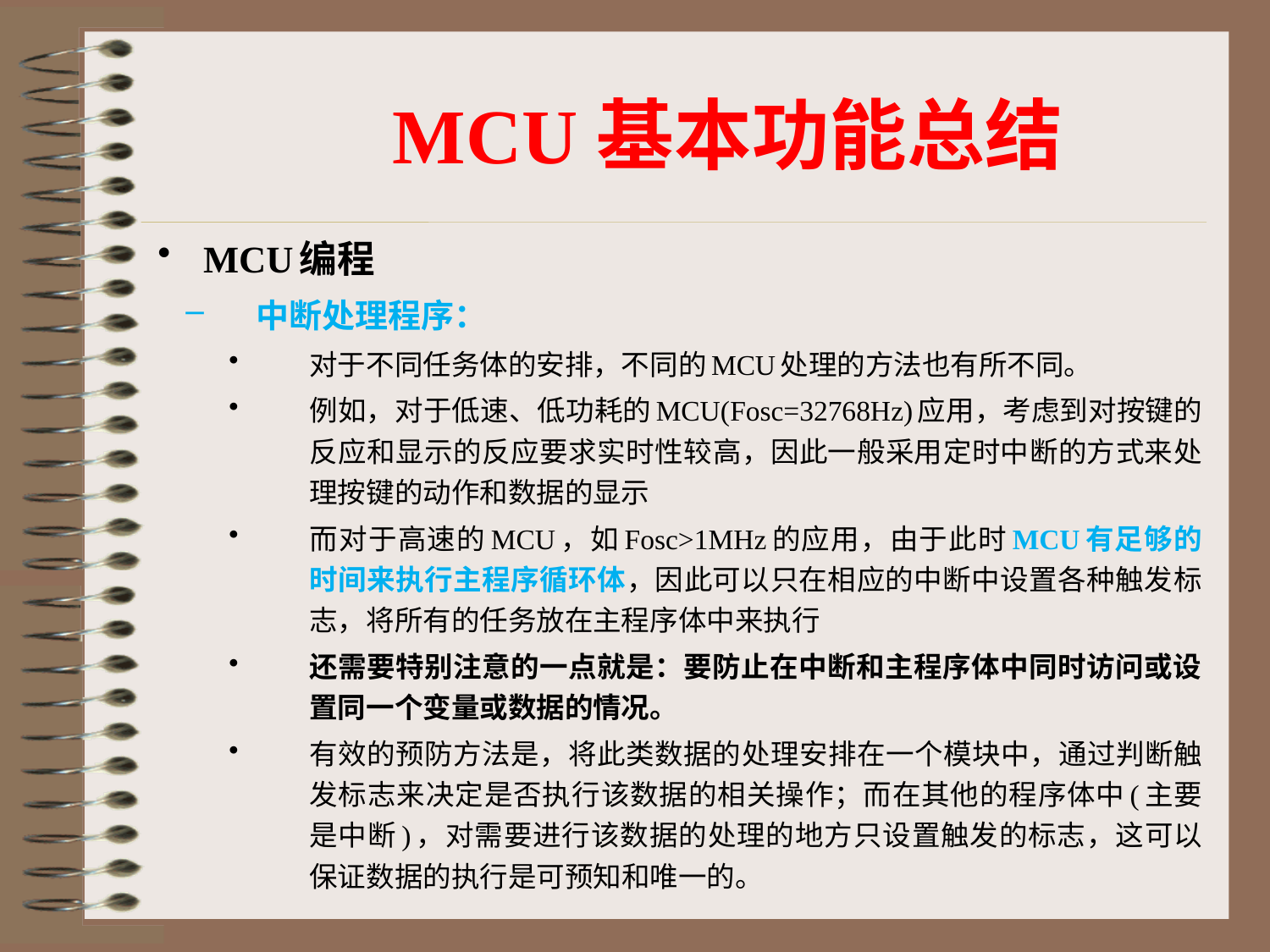

# MCU基本功能总结
MCU编程
中断处理程序：
对于不同任务体的安排，不同的MCU处理的方法也有所不同。
例如，对于低速、低功耗的MCU(Fosc=32768Hz)应用，考虑到对按键的反应和显示的反应要求实时性较高，因此一般采用定时中断的方式来处理按键的动作和数据的显示
而对于高速的MCU，如Fosc>1MHz的应用，由于此时MCU有足够的时间来执行主程序循环体，因此可以只在相应的中断中设置各种触发标志，将所有的任务放在主程序体中来执行
还需要特别注意的一点就是：要防止在中断和主程序体中同时访问或设置同一个变量或数据的情况。
有效的预防方法是，将此类数据的处理安排在一个模块中，通过判断触发标志来决定是否执行该数据的相关操作；而在其他的程序体中(主要是中断)，对需要进行该数据的处理的地方只设置触发的标志，这可以保证数据的执行是可预知和唯一的。